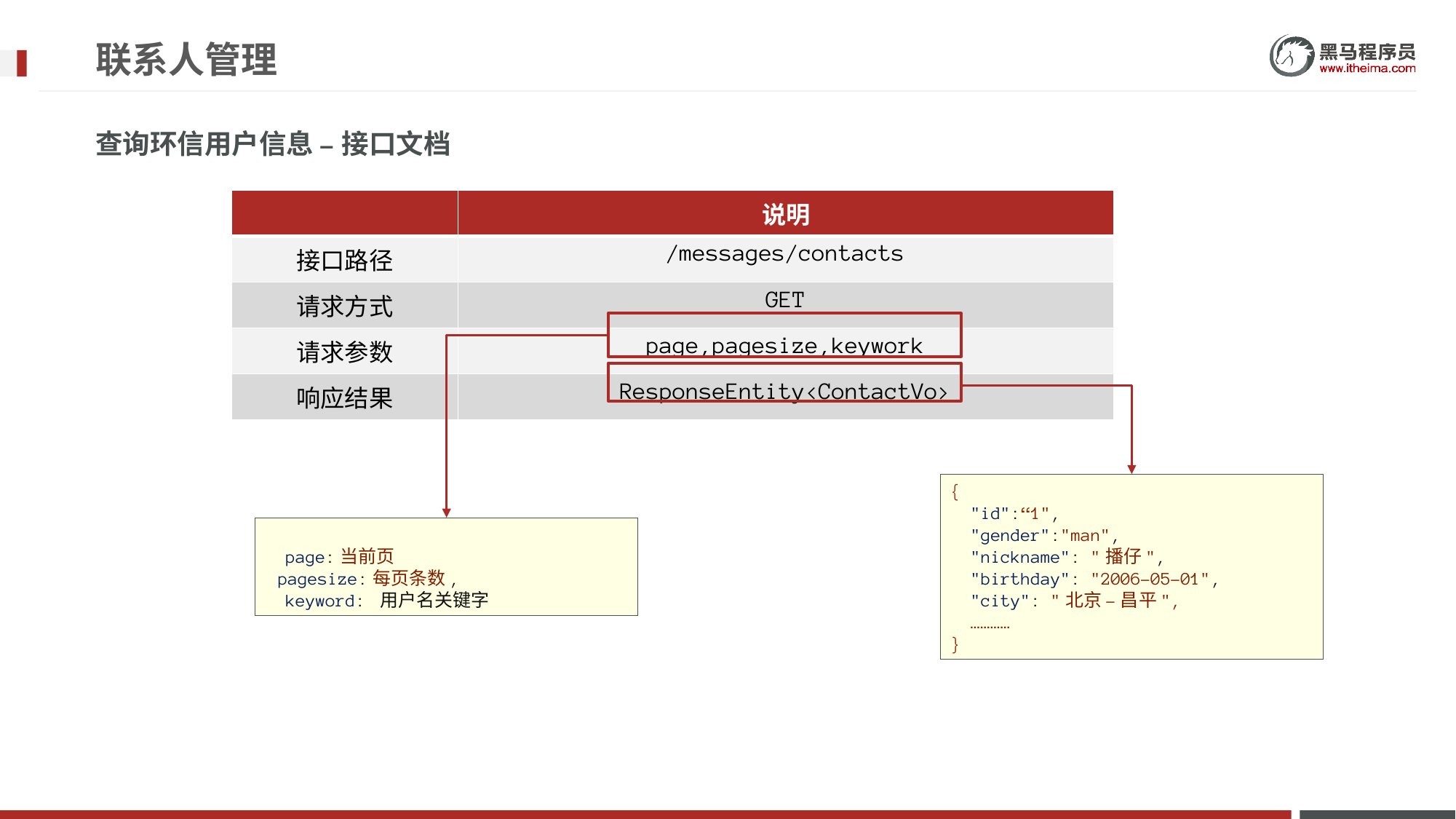

# 联系人管理
查询环信用户信息-接口文档
|  | 说明 |
| --- | --- |
| 接口路径 | /messages/contacts |
| 请求方式 | GET |
| 请求参数 | page,pagesize,keywork |
| 响应结果 | ResponseEntity<ContactVo> |

{
  "id":“1",
  "gender":"man",
  "nickname": "播仔",
  "birthday": "2006-05-01",
  "city": "北京-昌平",
  …………
}

  page:当前页
  pagesize:每页条数,
  keyword: 用户名关键字